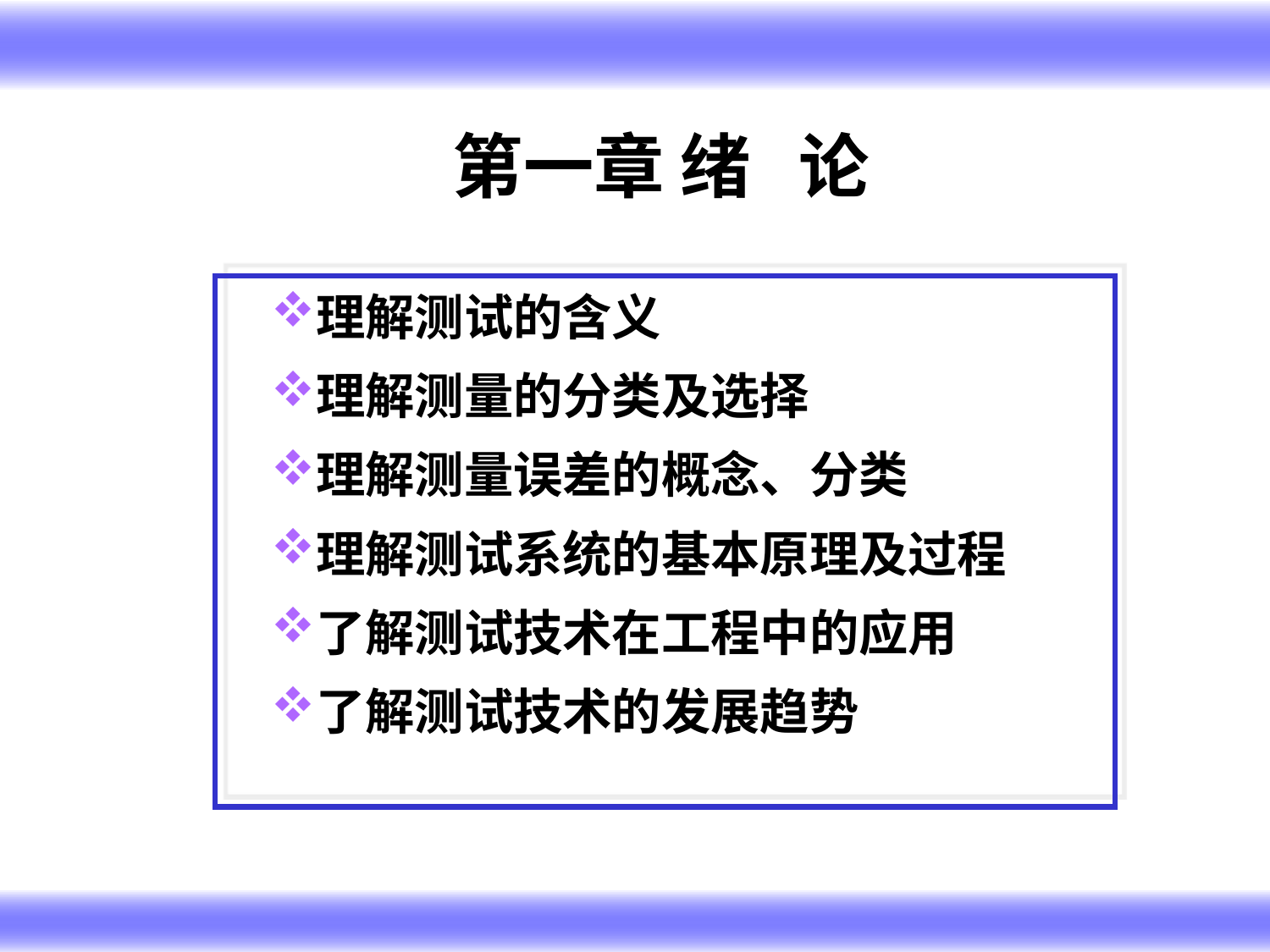

# 第一章 绪   论

理解测试的含义
理解测量的分类及选择
理解测量误差的概念、分类
理解测试系统的基本原理及过程
了解测试技术在工程中的应用
了解测试技术的发展趋势

4